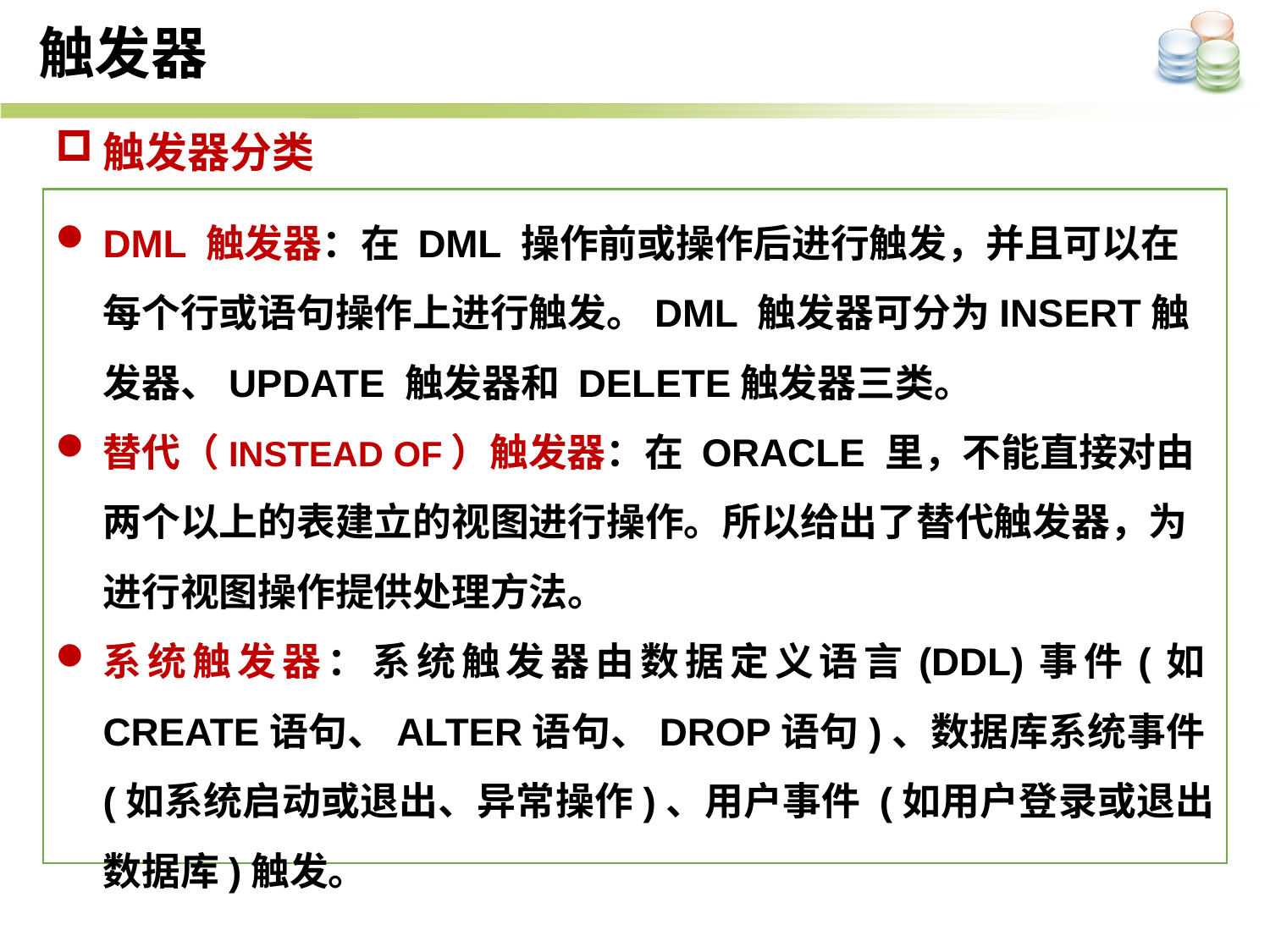

触发器
触发器分类
DML 触发器：在 DML 操作前或操作后进行触发，并且可以在每个行或语句操作上进行触发。DML 触发器可分为INSERT触发器、UPDATE 触发器和 DELETE触发器三类。
替代（INSTEAD OF）触发器：在 ORACLE 里，不能直接对由两个以上的表建立的视图进行操作。所以给出了替代触发器，为进行视图操作提供处理方法。
系统触发器：系统触发器由数据定义语言(DDL)事件(如CREATE语句、ALTER语句、DROP语句)、数据库系统事件(如系统启动或退出、异常操作)、用户事件 (如用户登录或退出数据库)触发。
38